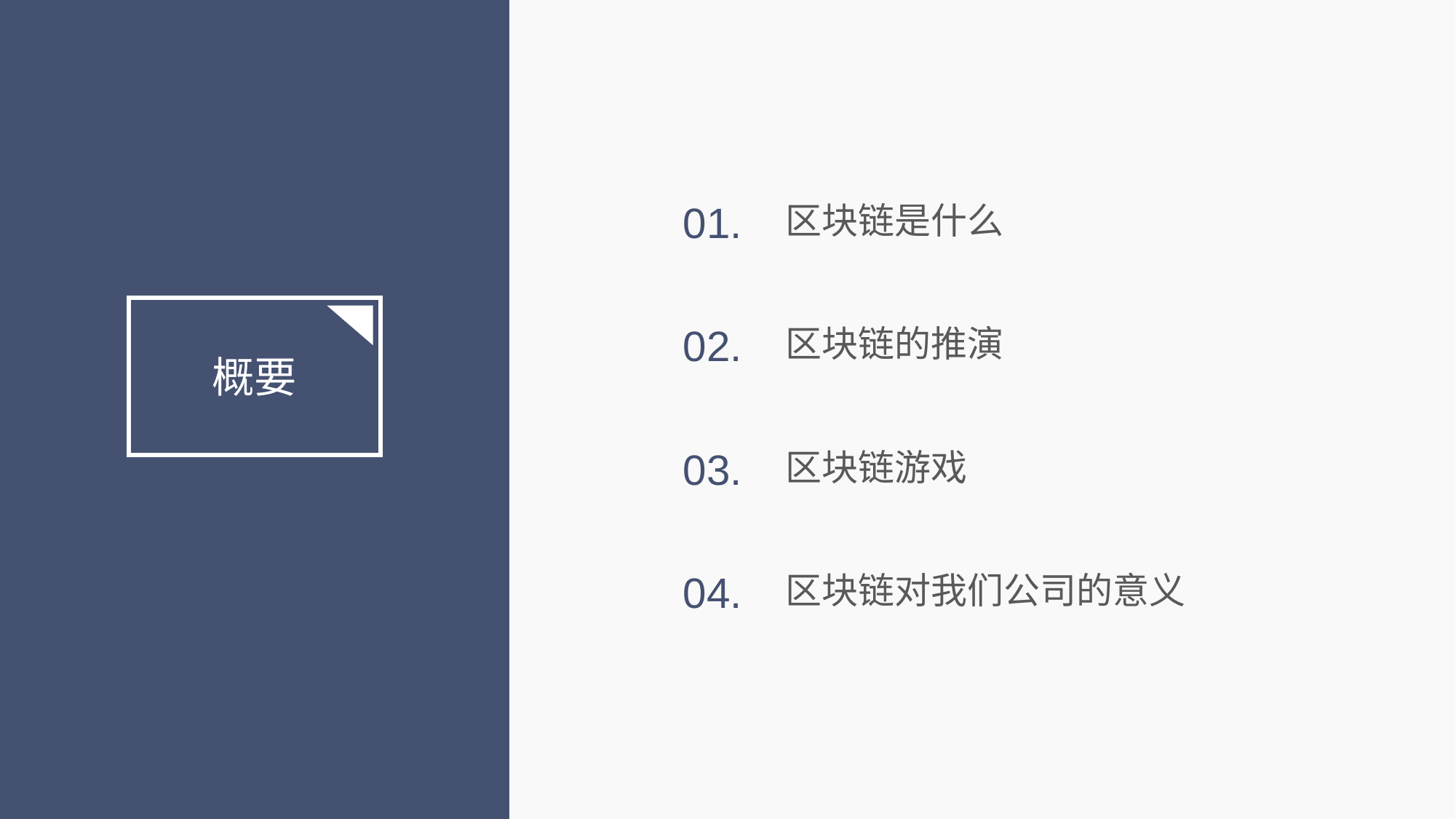

01.
区块链是什么

02.
区块链的推演
概要
03.
区块链游戏
04.
区块链对我们公司的意义